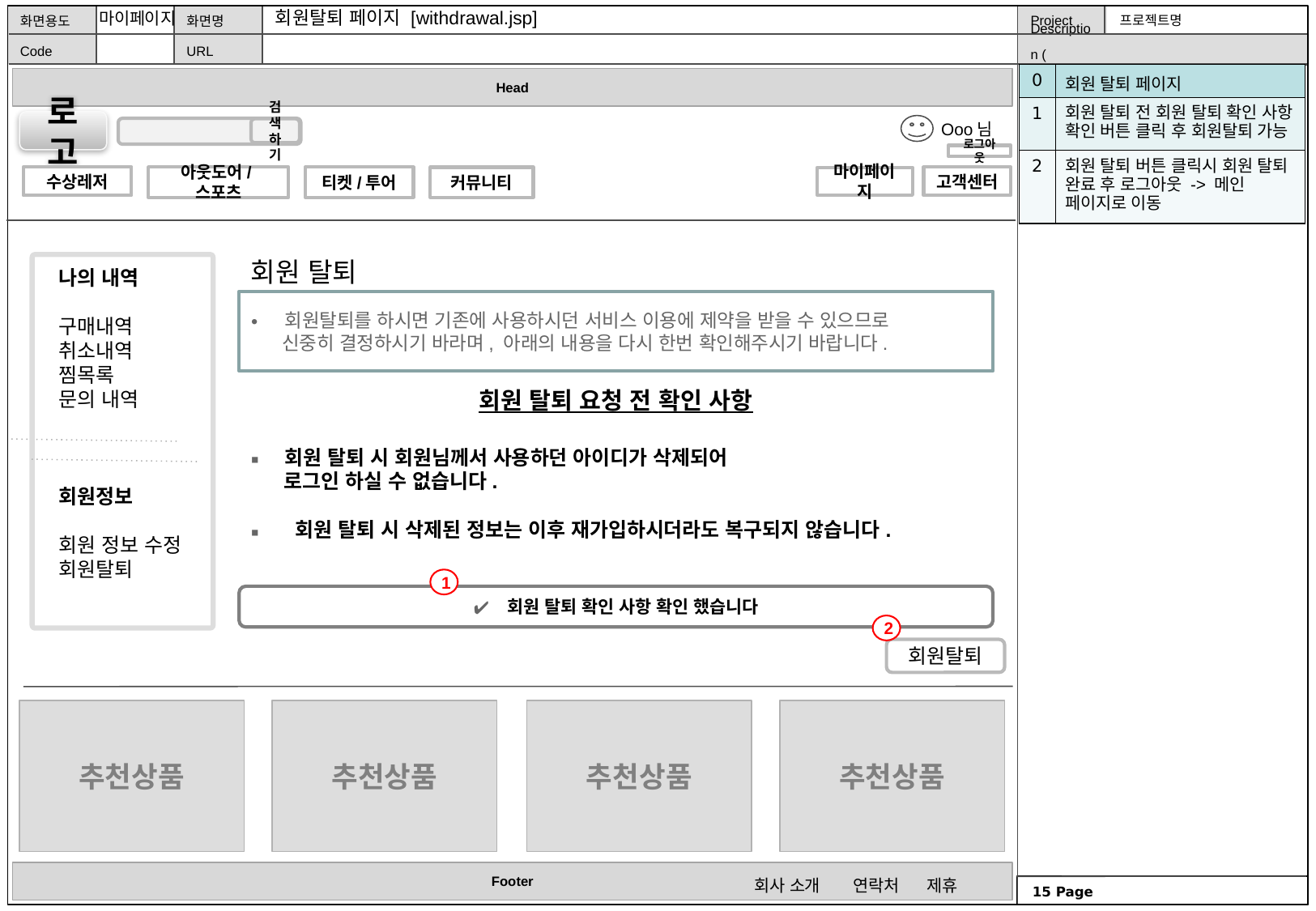

회원탈퇴 페이지 [withdrawal.jsp]
마이페이지
| 0 | 회원 탈퇴 페이지 |
| --- | --- |
| 1 | 회원 탈퇴 전 회원 탈퇴 확인 사항 확인 버튼 클릭 후 회원탈퇴 가능 |
| 2 | 회원 탈퇴 버튼 클릭시 회원 탈퇴 완료 후 로그아웃 -> 메인 페이지로 이동 |
로고
Ooo님

검색하기
로그아웃
수상레저
아웃도어/스포츠
고객센터
티켓/투어
커뮤니티
마이페이지
회원 탈퇴

나의 내역

구매내역
취소내역
찜목록
문의 내역

회원정보

회원 정보 수정
회원탈퇴

회원탈퇴를 하시면 기존에 사용하시던 서비스 이용에 제약을 받을 수 있으므로
     신중히 결정하시기 바라며, 아래의 내용을 다시 한번 확인해주시기 바랍니다.

회원 탈퇴 요청 전 확인 사항
회원 탈퇴 시 회원님께서 사용하던 아이디가 삭제되어
     로그인 하실 수 없습니다.

 회원 탈퇴 시 삭제된 정보는 이후 재가입하시더라도 복구되지 않습니다.

1
회원 탈퇴 확인 사항 확인 했습니다
2
회원탈퇴
추천상품
추천상품
추천상품
추천상품
3
수정
 회사 소개       연락처      제휴